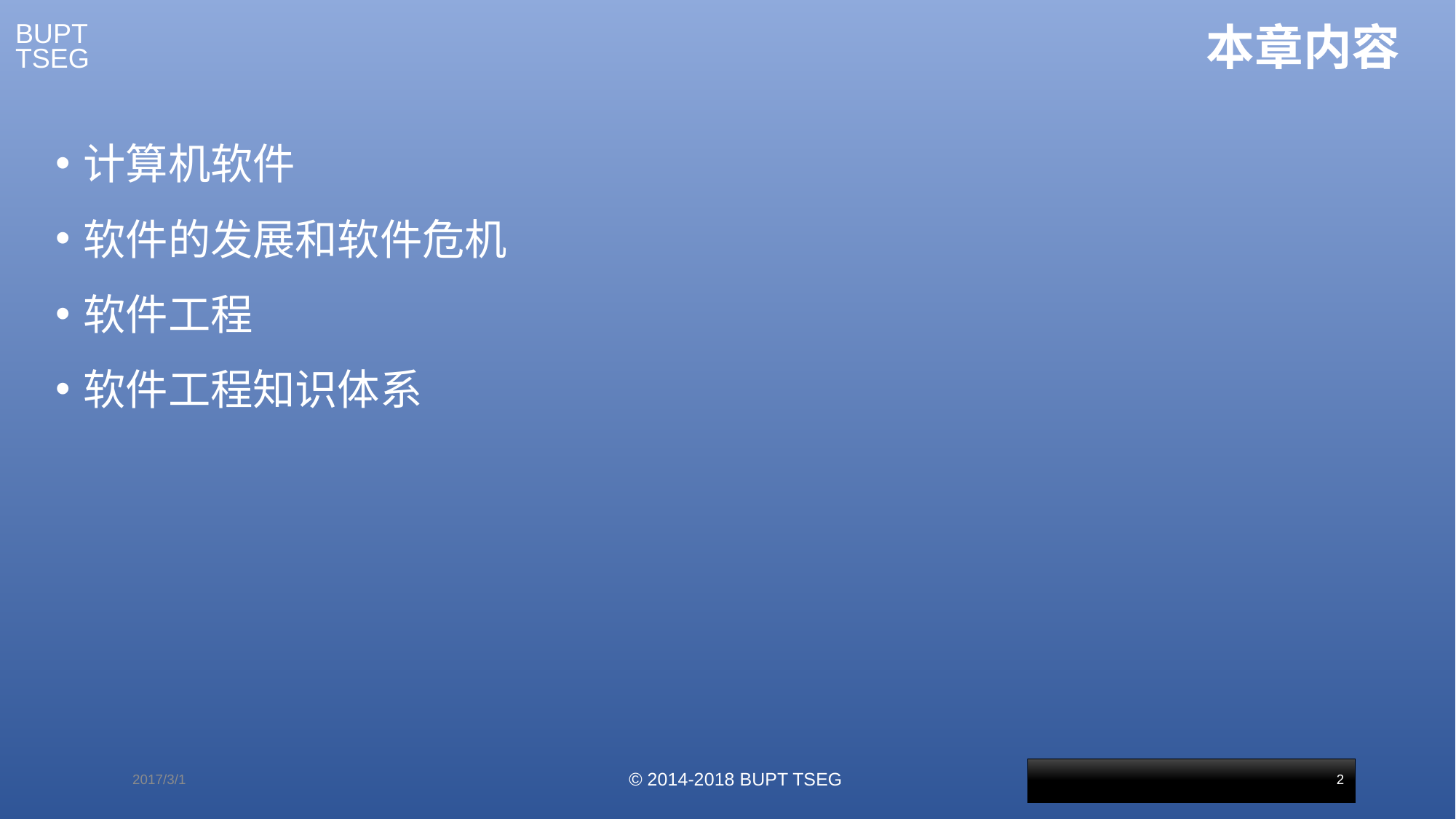

# 本章内容
计算机软件
软件的发展和软件危机
软件工程
软件工程知识体系
2017/3/1
© 2014-2018 BUPT TSEG
2